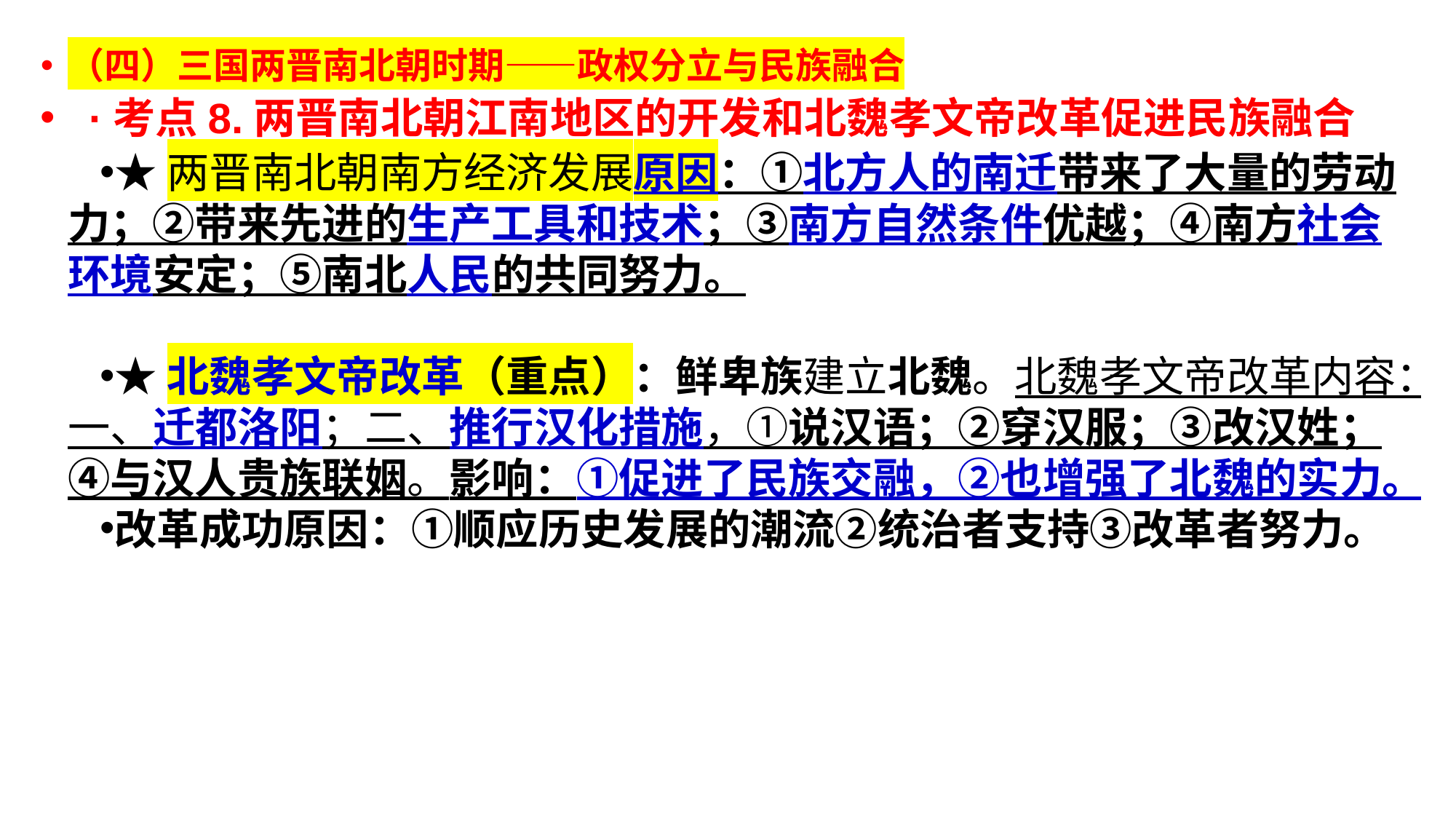

（四）三国两晋南北朝时期——政权分立与民族融合
·考点8.两晋南北朝江南地区的开发和北魏孝文帝改革促进民族融合
★两晋南北朝南方经济发展原因：①北方人的南迁带来了大量的劳动力；②带来先进的生产工具和技术；③南方自然条件优越；④南方社会环境安定；⑤南北人民的共同努力。

★北魏孝文帝改革（重点）：鲜卑族建立北魏。北魏孝文帝改革内容：一、迁都洛阳；二、推行汉化措施，①说汉语；②穿汉服；③改汉姓；④与汉人贵族联姻。影响：①促进了民族交融，②也增强了北魏的实力。
改革成功原因：①顺应历史发展的潮流②统治者支持③改革者努力。